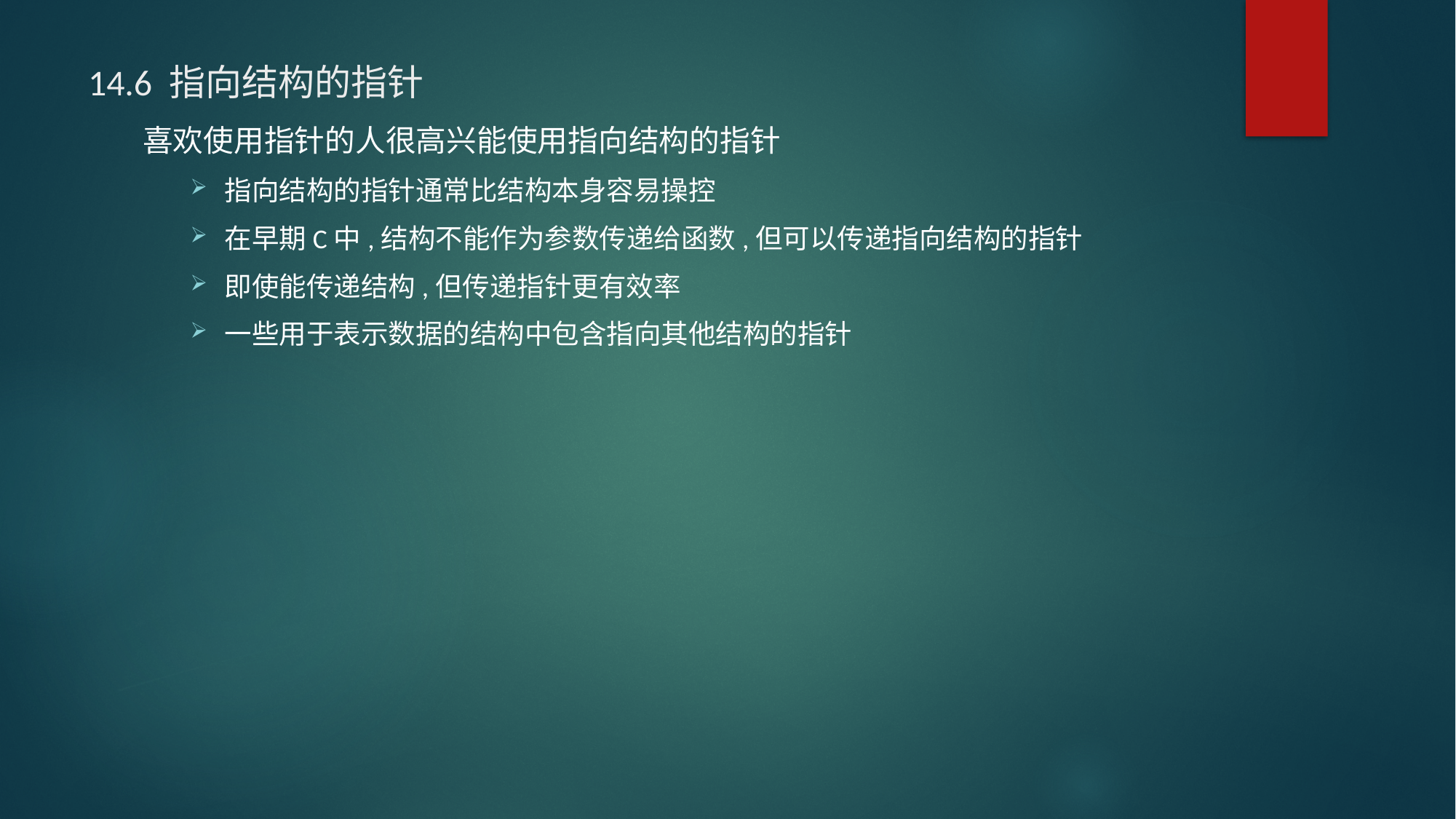

# 14.6 指向结构的指针
喜欢使用指针的人很高兴能使用指向结构的指针
指向结构的指针通常比结构本身容易操控
在早期C中,结构不能作为参数传递给函数,但可以传递指向结构的指针
即使能传递结构,但传递指针更有效率
一些用于表示数据的结构中包含指向其他结构的指针